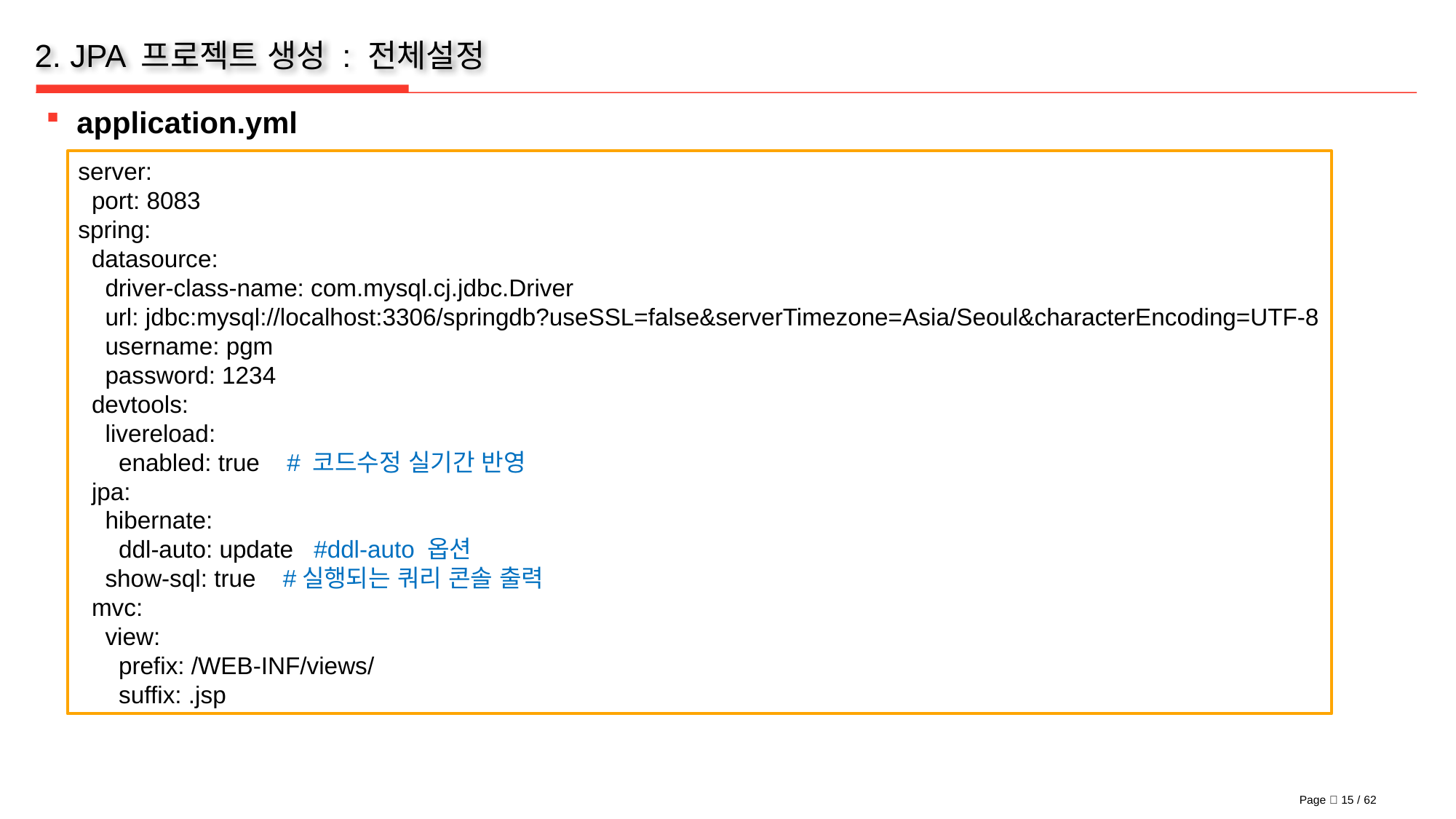

# 2. JPA 프로젝트 생성 : 전체설정
application.yml
server:
  port: 8083
spring:
  datasource:
    driver-class-name: com.mysql.cj.jdbc.Driver
    url: jdbc:mysql://localhost:3306/springdb?useSSL=false&serverTimezone=Asia/Seoul&characterEncoding=UTF-8
    username: pgm
    password: 1234
  devtools:
    livereload:
      enabled: true    # 코드수정 실기간 반영
  jpa:
    hibernate:
      ddl-auto: update   #ddl-auto 옵션
    show-sql: true    #실행되는 쿼리 콘솔 출력
  mvc:
    view:
      prefix: /WEB-INF/views/
      suffix: .jsp